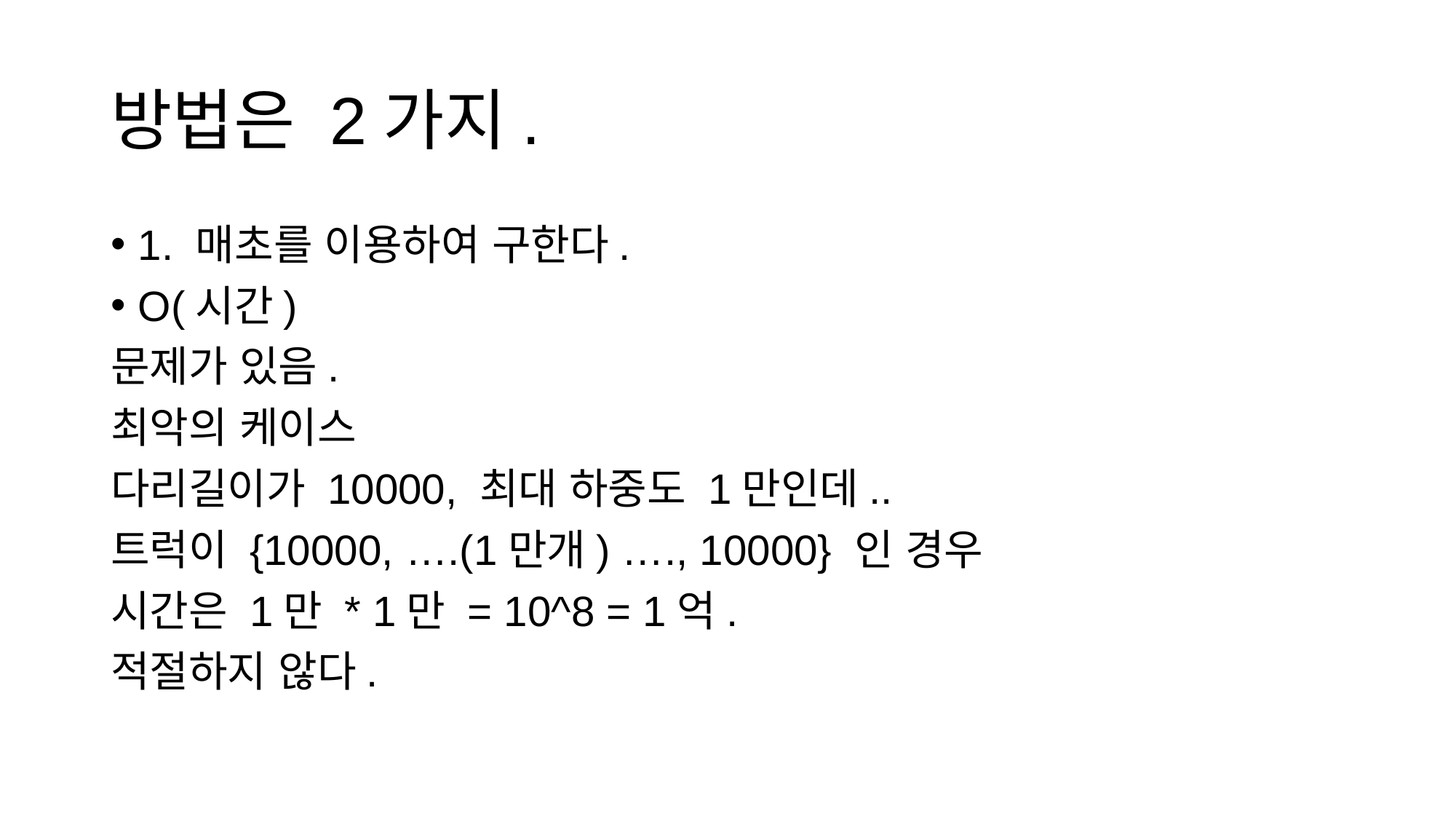

# 방법은 2가지.
1. 매초를 이용하여 구한다.
O(시간)
문제가 있음.
최악의 케이스
다리길이가 10000, 최대 하중도 1만인데..
트럭이 {10000, ….(1만개) …., 10000} 인 경우
시간은 1만 * 1만 = 10^8 = 1억.
적절하지 않다.